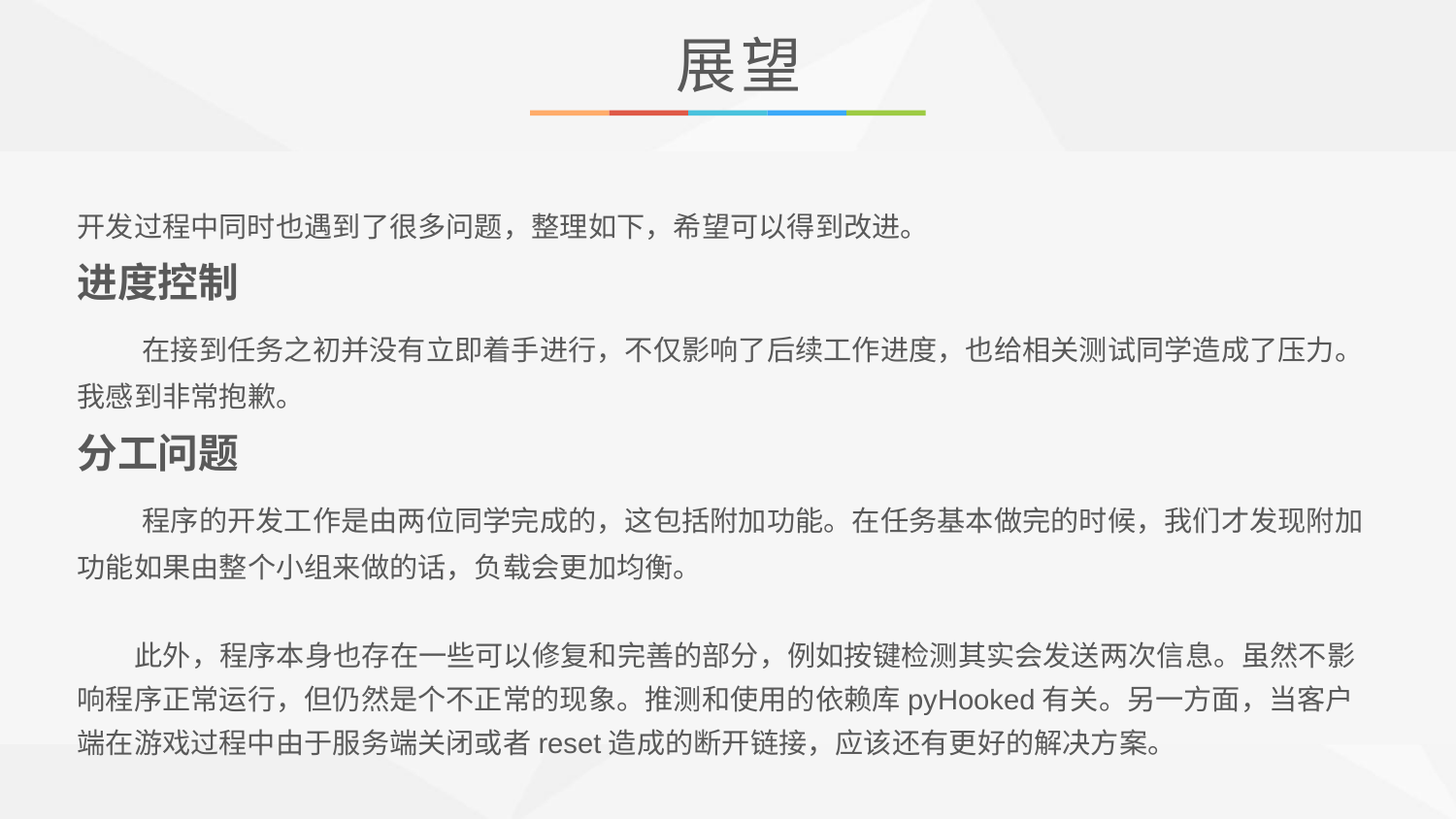

展望
开发过程中同时也遇到了很多问题，整理如下，希望可以得到改进。
进度控制
      在接到任务之初并没有立即着手进行，不仅影响了后续工作进度，也给相关测试同学造成了压力。我感到非常抱歉。
分工问题
      程序的开发工作是由两位同学完成的，这包括附加功能。在任务基本做完的时候，我们才发现附加功能如果由整个小组来做的话，负载会更加均衡。

        此外，程序本身也存在一些可以修复和完善的部分，例如按键检测其实会发送两次信息。虽然不影响程序正常运行，但仍然是个不正常的现象。推测和使用的依赖库pyHooked有关。另一方面，当客户端在游戏过程中由于服务端关闭或者reset造成的断开链接，应该还有更好的解决方案。